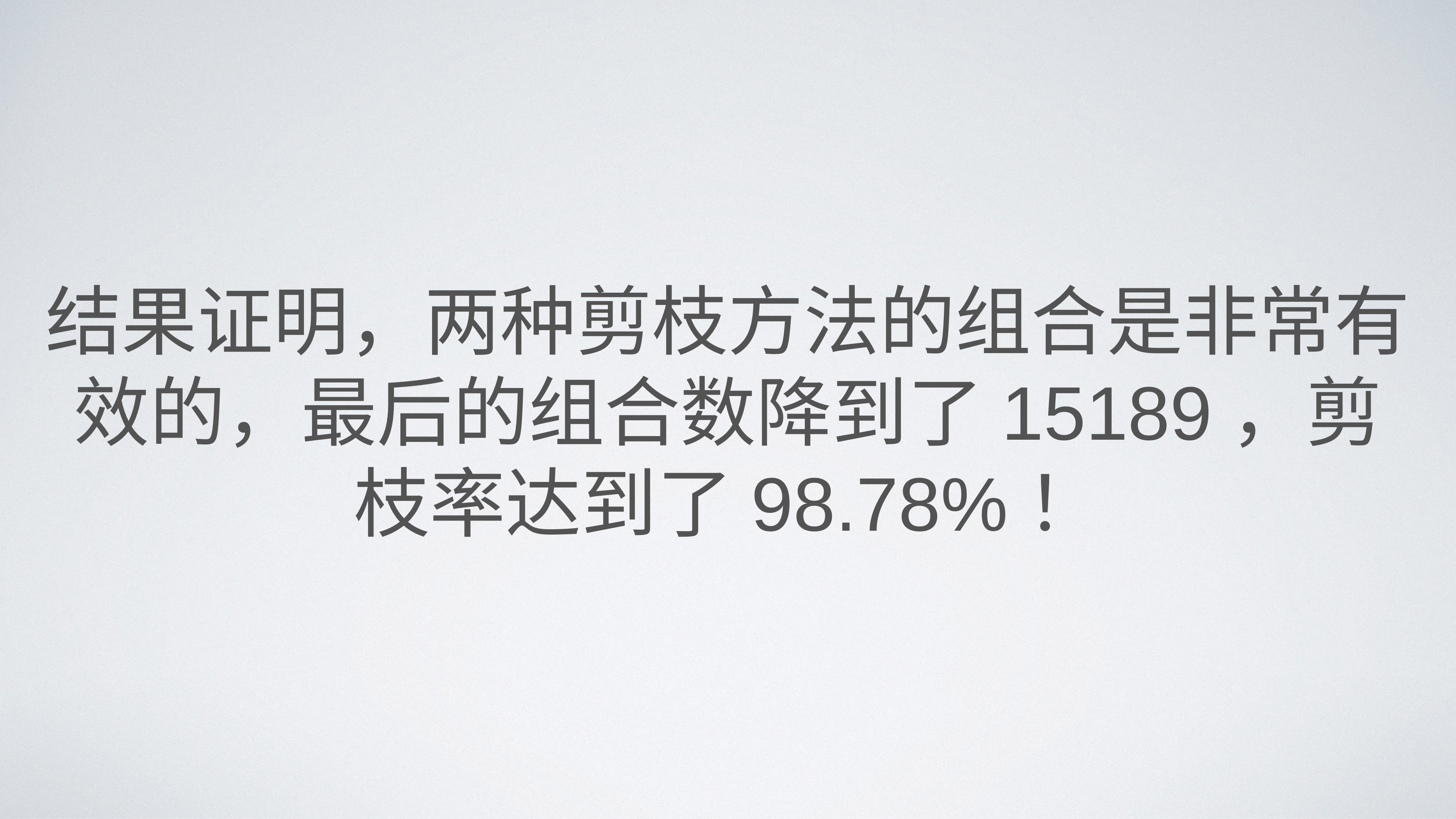

# 结果证明，两种剪枝方法的组合是非常有效的，最后的组合数降到了15189，剪枝率达到了98.78%！